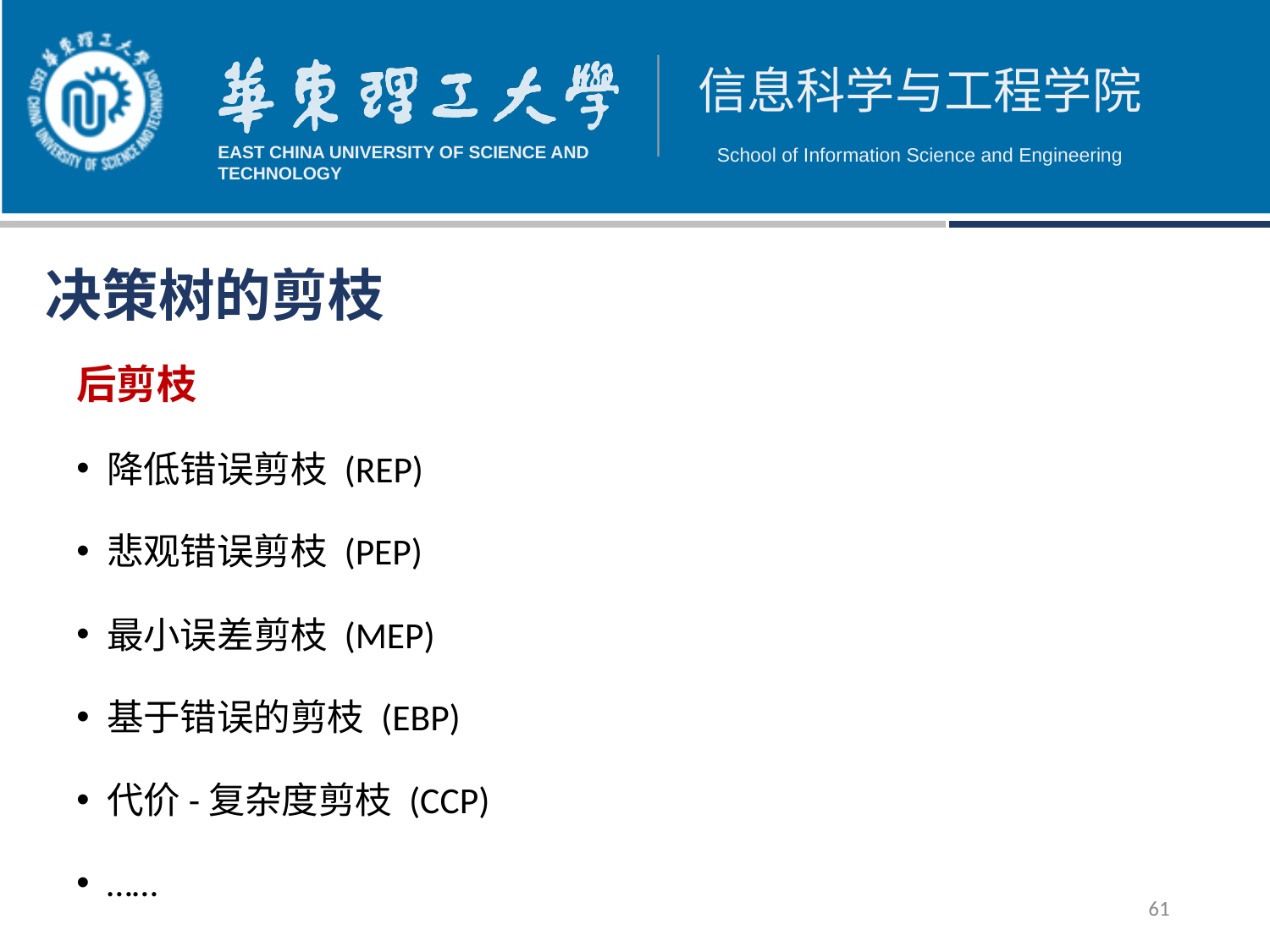

决策树的剪枝
后剪枝
降低错误剪枝 (REP)
悲观错误剪枝 (PEP)
最小误差剪枝 (MEP)
基于错误的剪枝 (EBP)
代价-复杂度剪枝 (CCP)
……
61